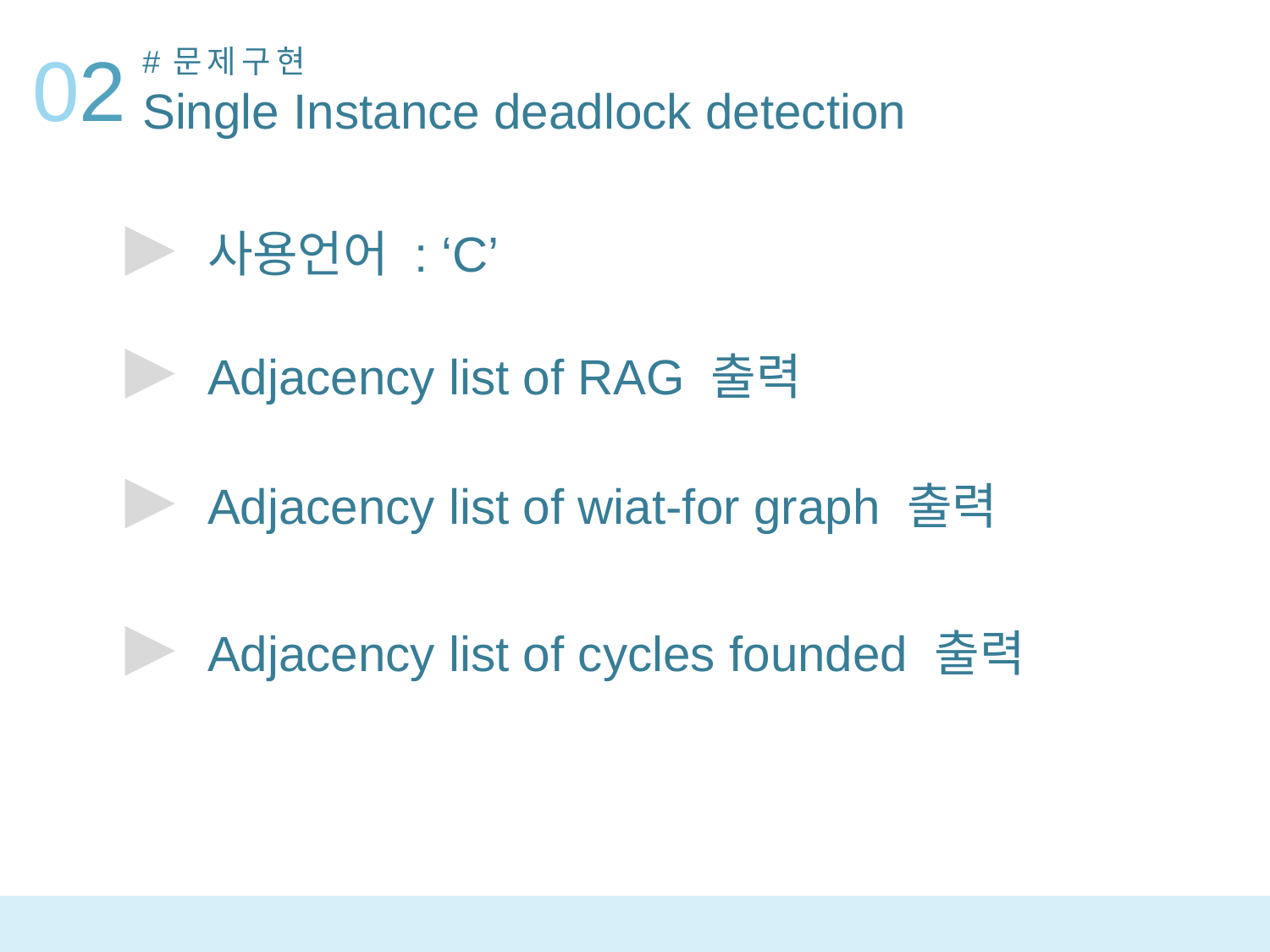

02
#문제구현
Single Instance deadlock detection
사용언어 : ‘C’

Adjacency list of RAG 출력

Adjacency list of wiat-for graph 출력

Adjacency list of cycles founded 출력